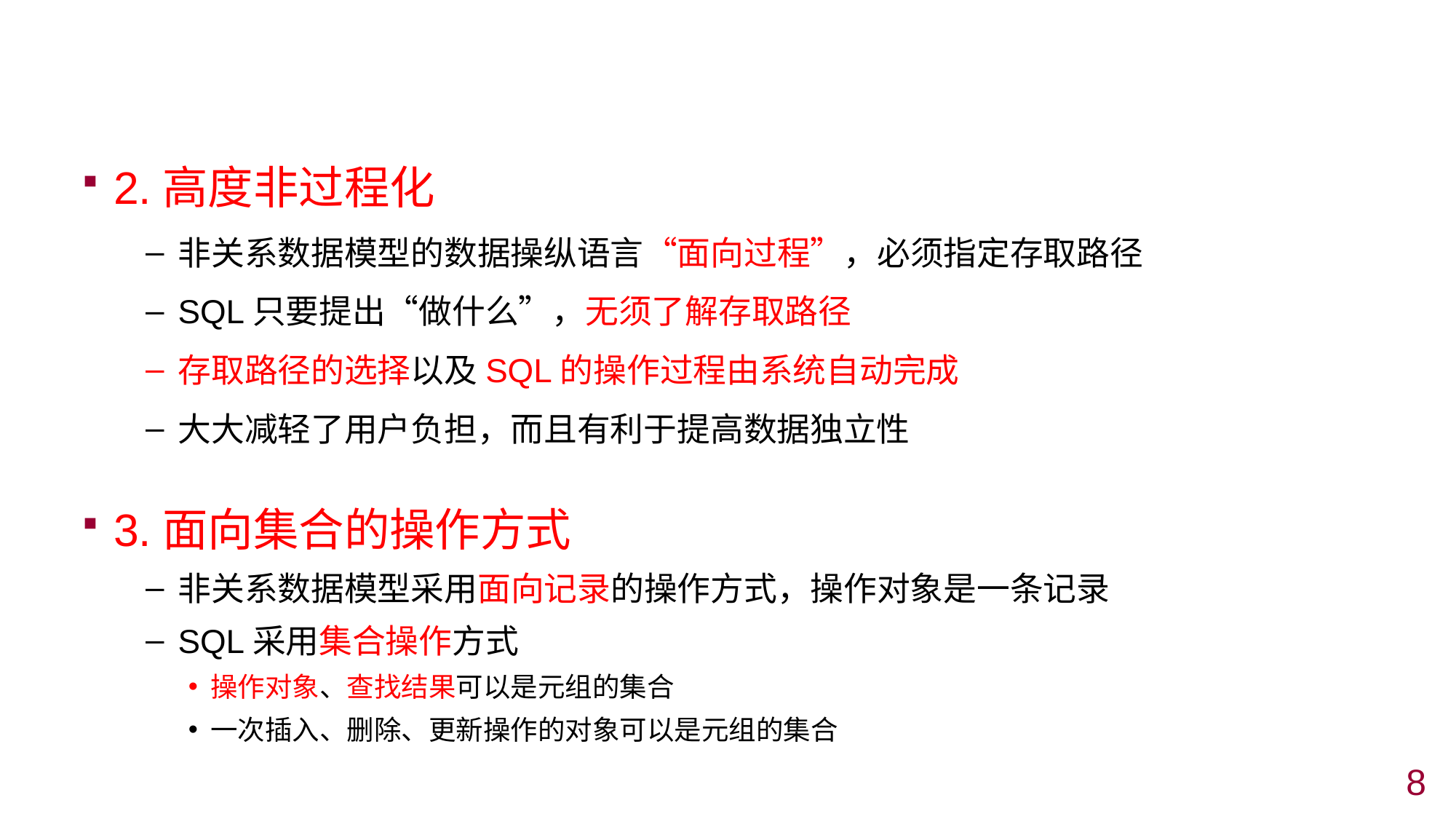

#
2.高度非过程化
非关系数据模型的数据操纵语言“面向过程”，必须指定存取路径
SQL只要提出“做什么”，无须了解存取路径
存取路径的选择以及SQL的操作过程由系统自动完成
大大减轻了用户负担，而且有利于提高数据独立性

3.面向集合的操作方式
非关系数据模型采用面向记录的操作方式，操作对象是一条记录
SQL采用集合操作方式
操作对象、查找结果可以是元组的集合
一次插入、删除、更新操作的对象可以是元组的集合
8